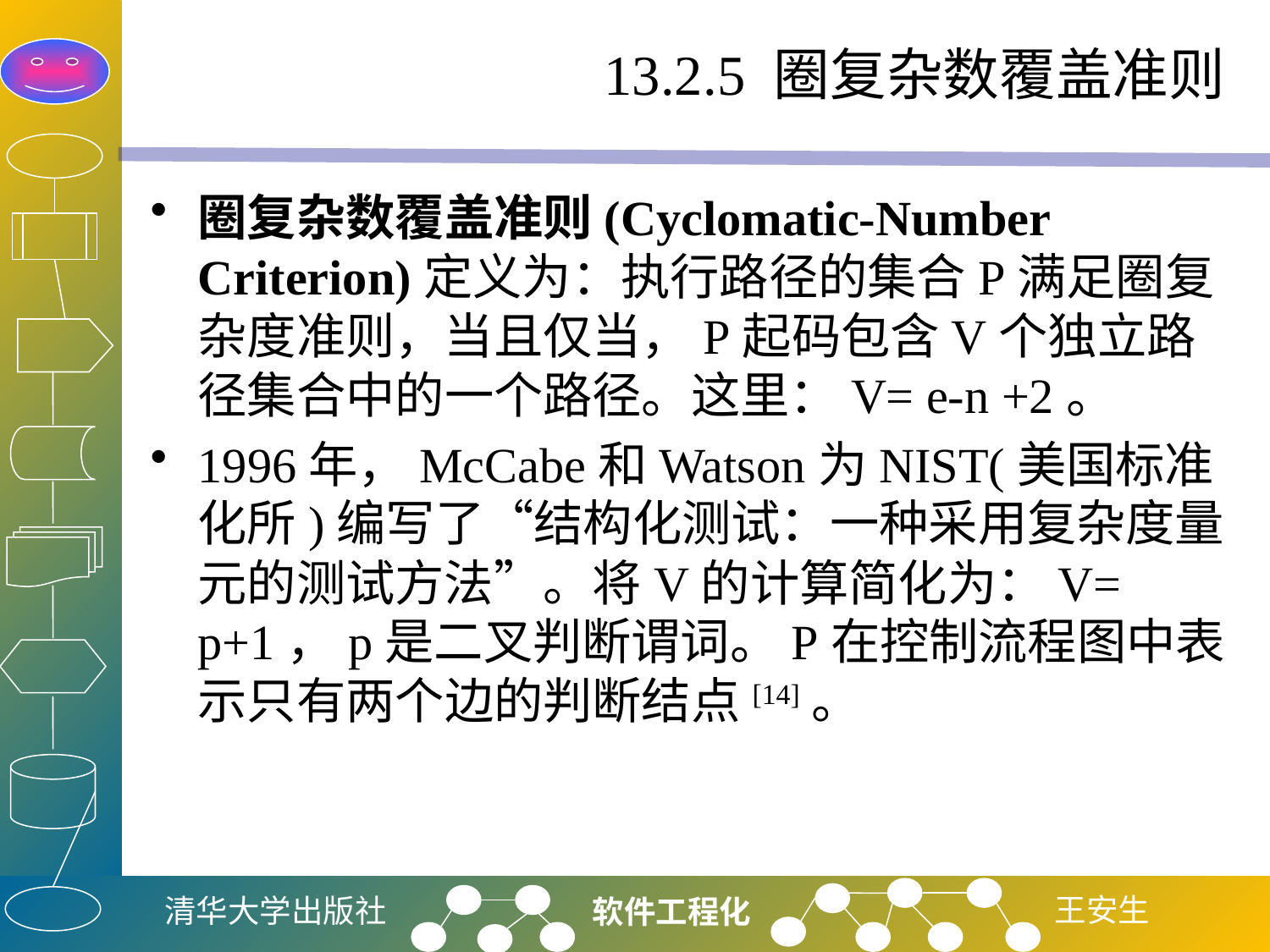

# 13.2.5 圈复杂数覆盖准则
圈复杂数覆盖准则(Cyclomatic-Number Criterion)定义为：执行路径的集合P满足圈复杂度准则，当且仅当，P起码包含V个独立路径集合中的一个路径。这里：V= e-n +2。
1996年，McCabe和Watson为NIST(美国标准化所)编写了“结构化测试：一种采用复杂度量元的测试方法”。将V的计算简化为：V= p+1，p是二叉判断谓词。P在控制流程图中表示只有两个边的判断结点[14]。